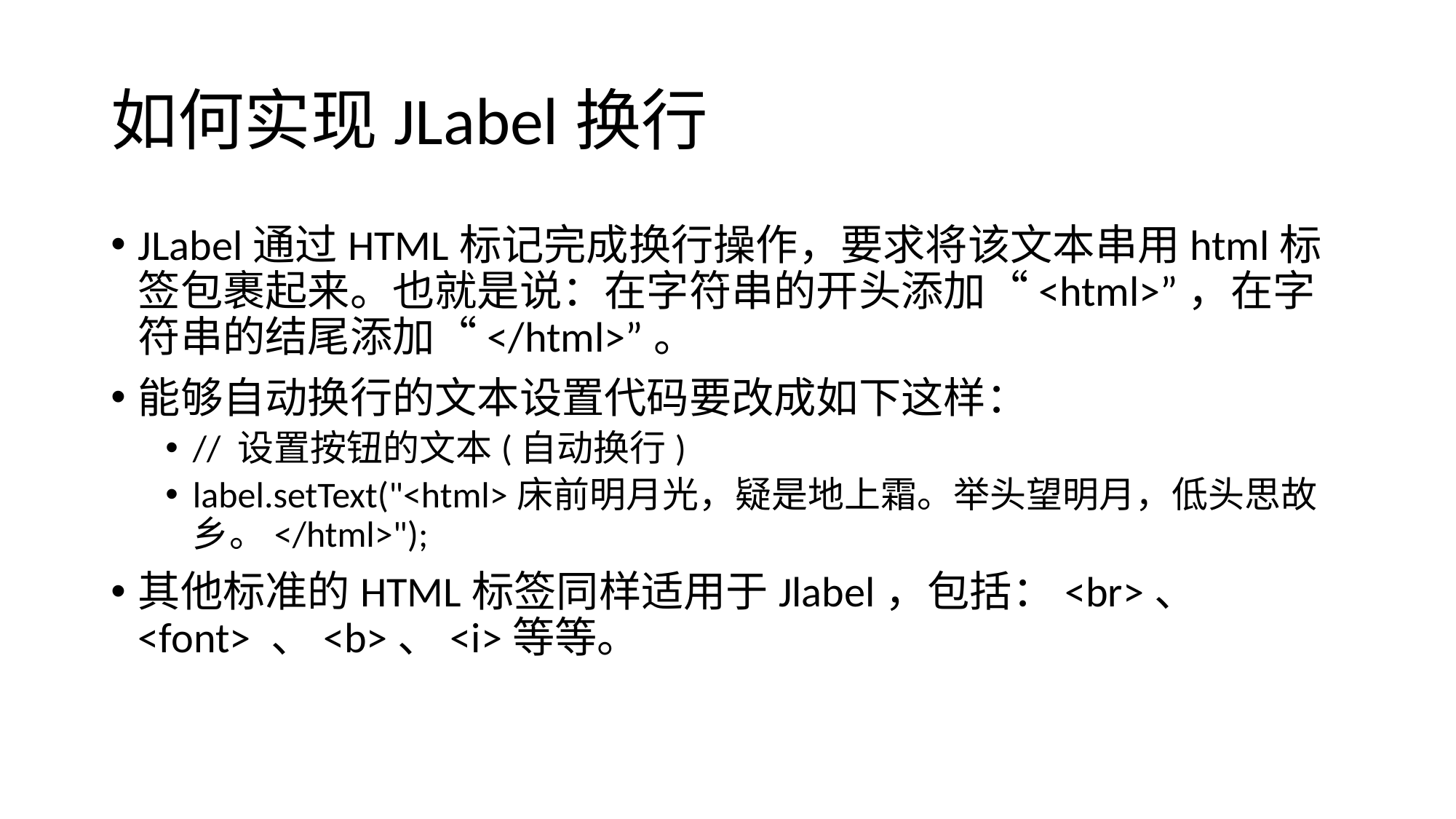

# 如何实现JLabel换行
JLabel通过HTML标记完成换行操作，要求将该文本串用html标签包裹起来。也就是说：在字符串的开头添加“<html>”，在字符串的结尾添加“</html>”。
能够自动换行的文本设置代码要改成如下这样：
// 设置按钮的文本(自动换行)
label.setText("<html>床前明月光，疑是地上霜。举头望明月，低头思故乡。</html>");
其他标准的HTML标签同样适用于Jlabel，包括：<br>、 <font> 、<b>、<i>等等。